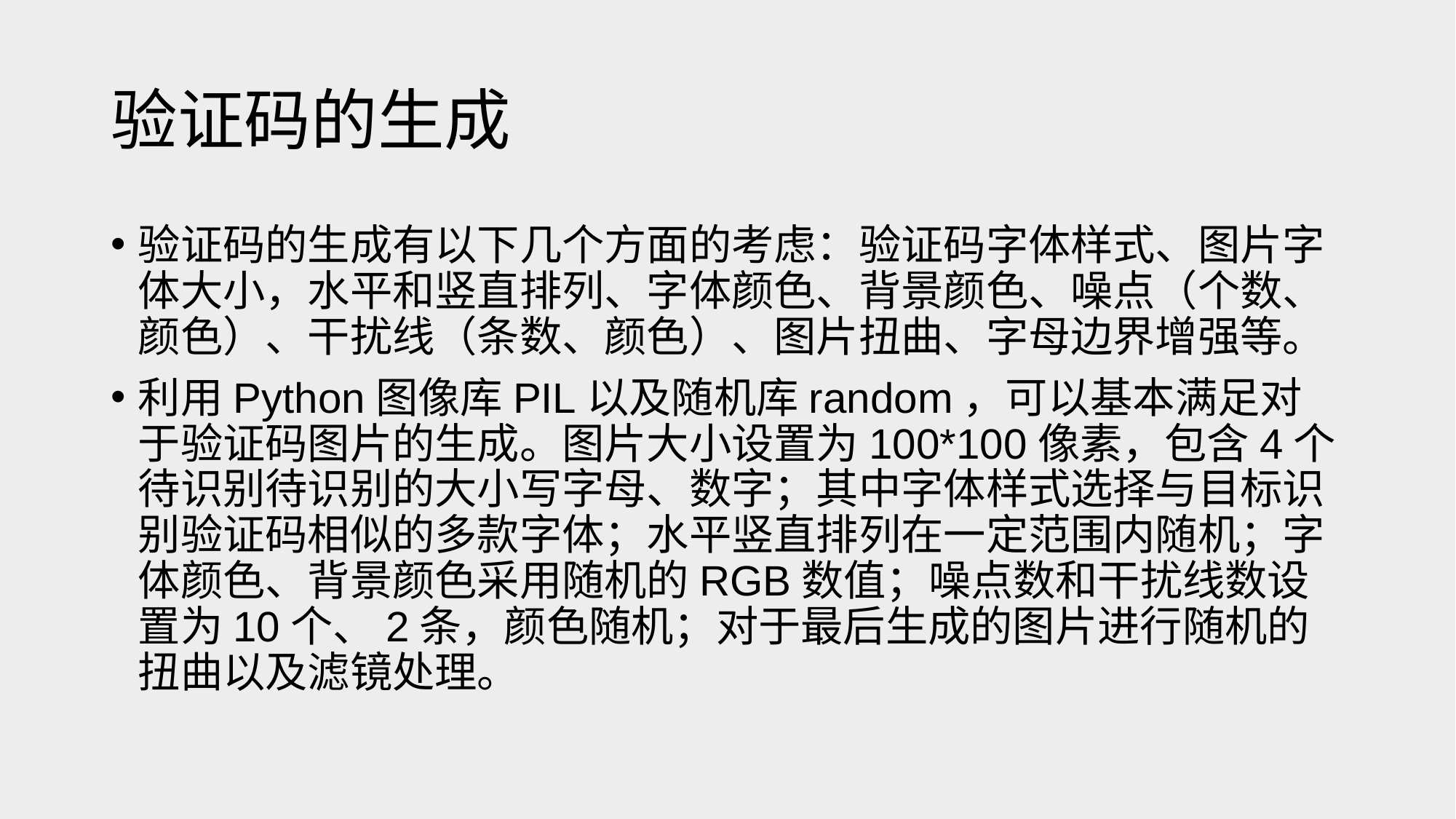

# 验证码的生成
验证码的生成有以下几个方面的考虑：验证码字体样式、图片字体大小，水平和竖直排列、字体颜色、背景颜色、噪点（个数、颜色）、干扰线（条数、颜色）、图片扭曲、字母边界增强等。
利用Python图像库PIL以及随机库random，可以基本满足对于验证码图片的生成。图片大小设置为100*100像素，包含4个待识别待识别的大小写字母、数字；其中字体样式选择与目标识别验证码相似的多款字体；水平竖直排列在一定范围内随机；字体颜色、背景颜色采用随机的RGB数值；噪点数和干扰线数设置为10个、2条，颜色随机；对于最后生成的图片进行随机的扭曲以及滤镜处理。